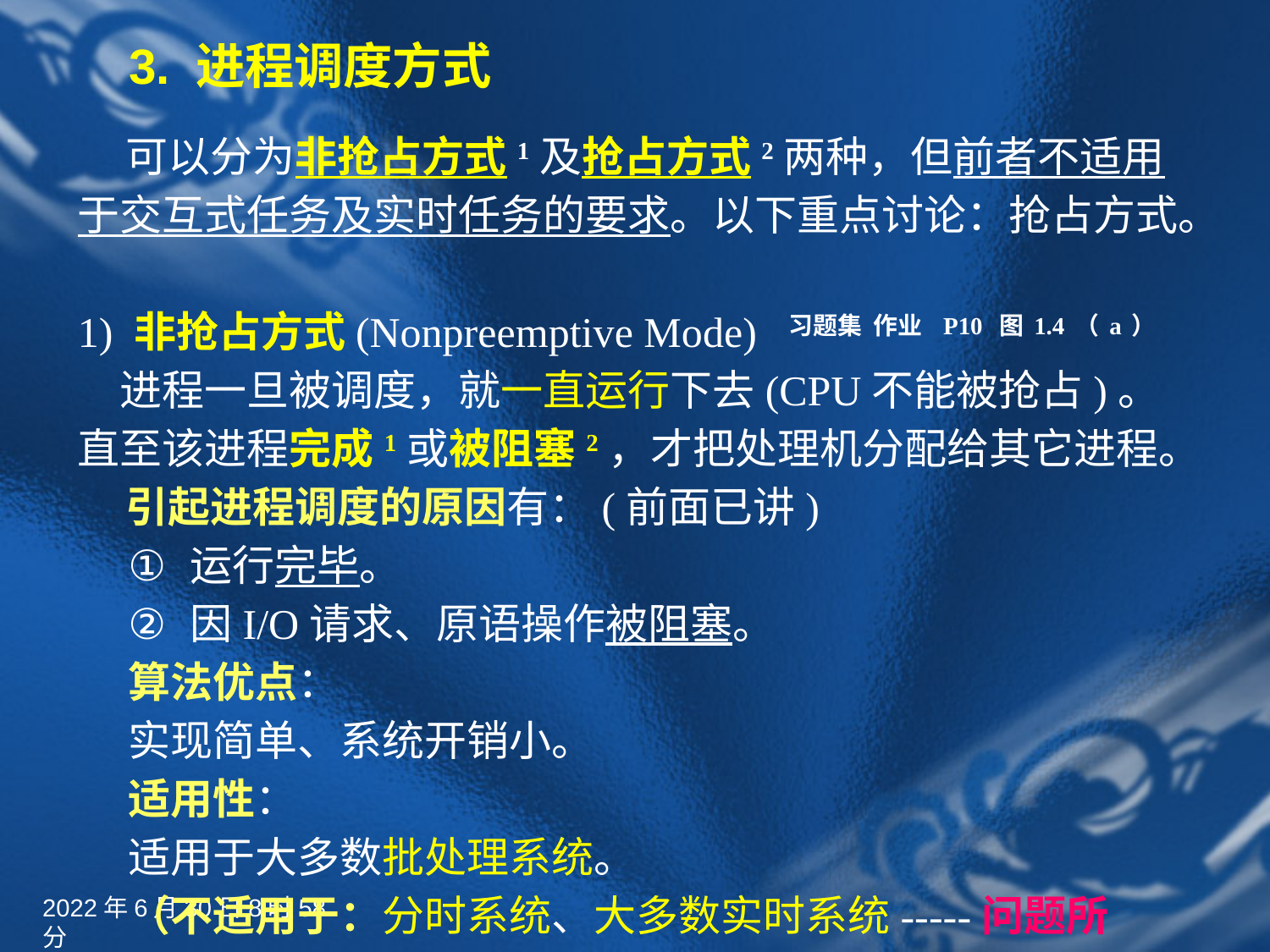

# 3. 进程调度方式
    可以分为非抢占方式1及抢占方式2两种，但前者不适用于交互式任务及实时任务的要求。以下重点讨论：抢占方式。
1) 非抢占方式(Nonpreemptive Mode)  习题集  作业  P10 图1.4（a）
　进程一旦被调度，就一直运行下去(CPU不能被抢占)。直至该进程完成1或被阻塞2，才把处理机分配给其它进程。
    引起进程调度的原因有：(前面已讲)
 运行完毕。
 因I/O请求、原语操作被阻塞。
算法优点：
实现简单、系统开销小。
适用性：
适用于大多数批处理系统。
（不适用于：分时系统、大多数实时系统-----问题所在）
2022年6月30日8时58分